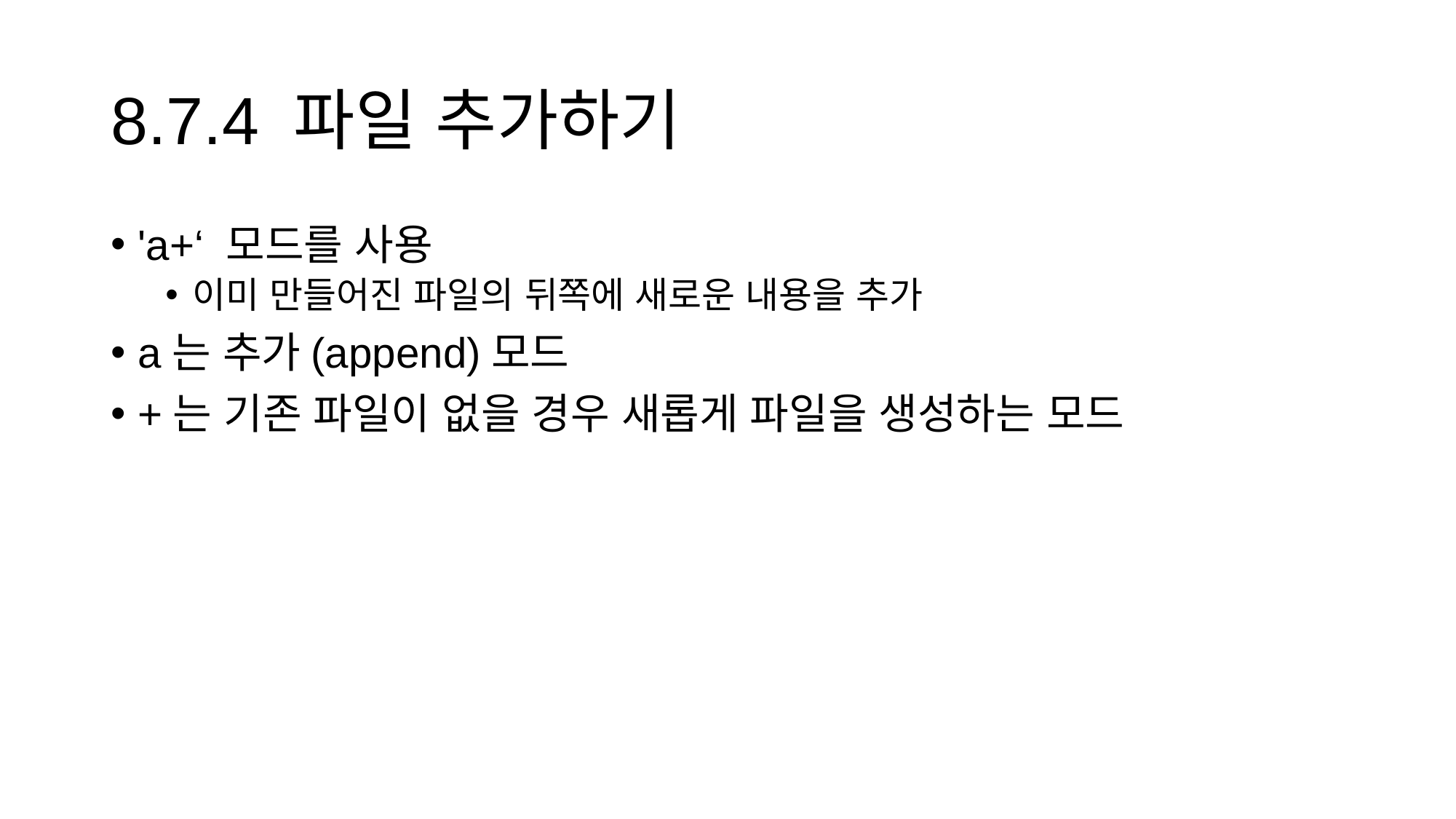

# 8.7.4 파일 추가하기
'a+‘ 모드를 사용
이미 만들어진 파일의 뒤쪽에 새로운 내용을 추가
a는 추가(append)모드
+는 기존 파일이 없을 경우 새롭게 파일을 생성하는 모드